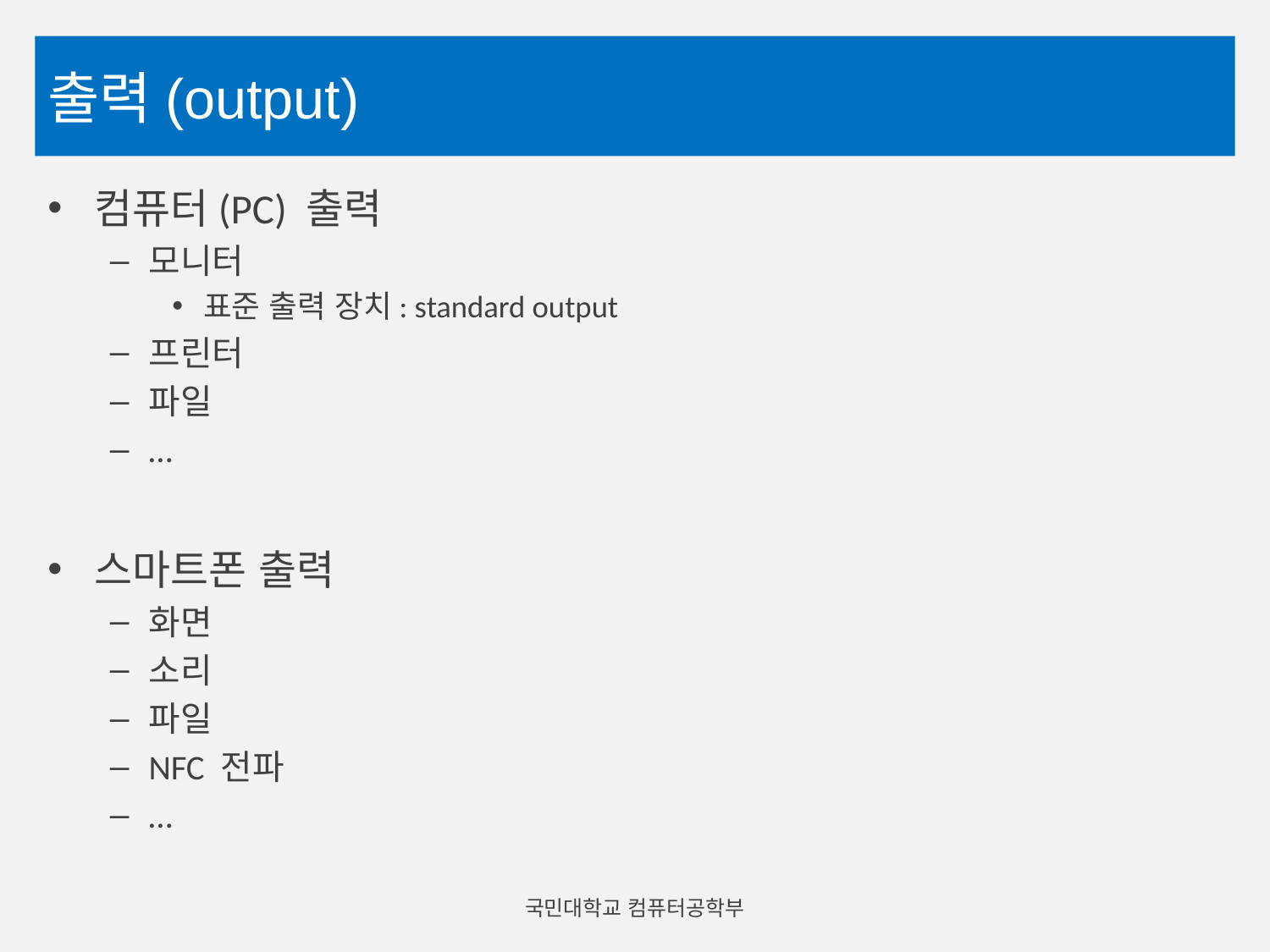

# 출력(output)
컴퓨터(PC) 출력
모니터
표준 출력 장치: standard output
프린터
파일
…

스마트폰 출력
화면
소리
파일
NFC 전파
…
국민대학교 컴퓨터공학부